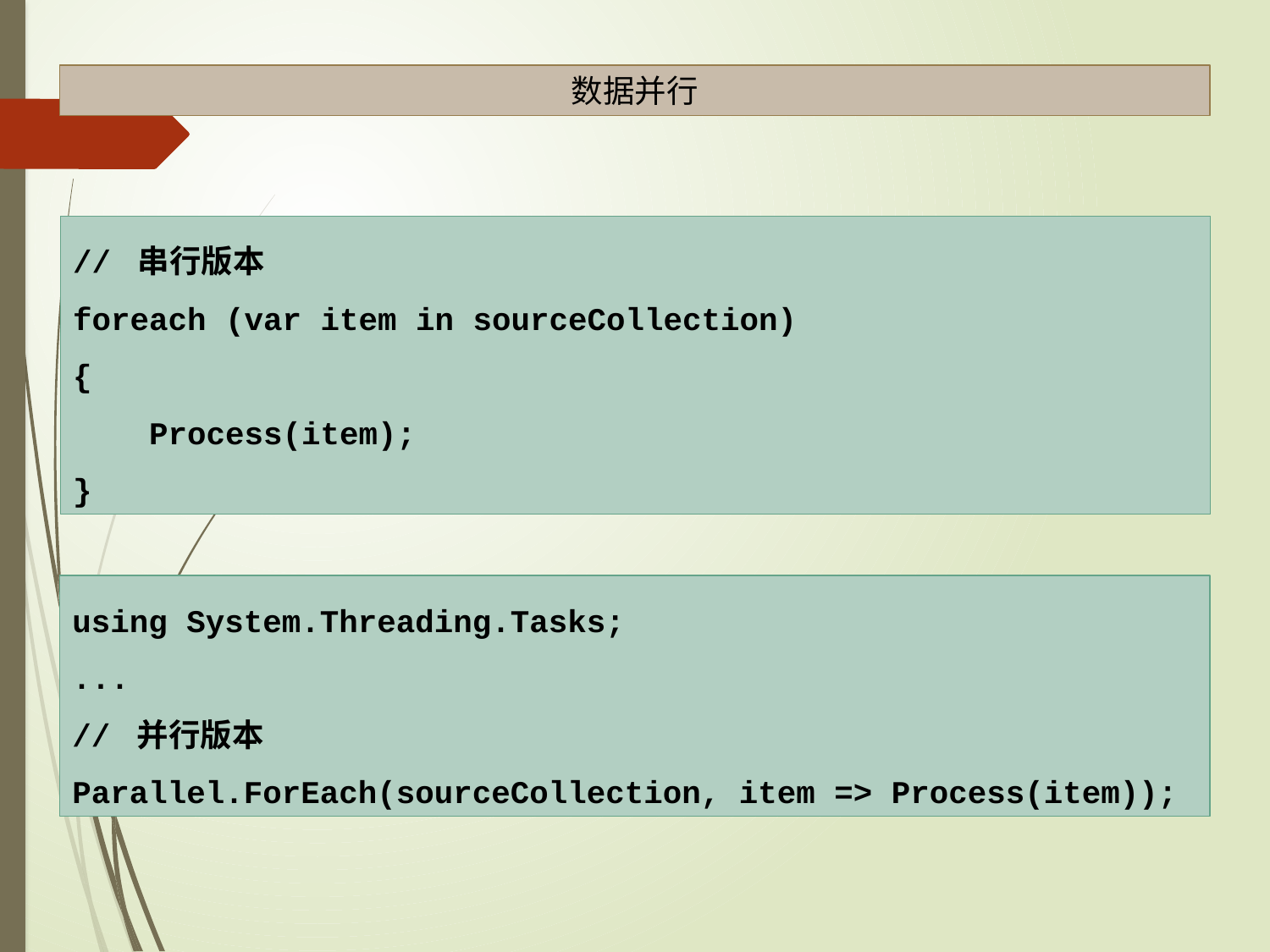

数据并行
// 串行版本
foreach (var item in sourceCollection)
{
    Process(item);
}
using System.Threading.Tasks;
...
// 并行版本
Parallel.ForEach(sourceCollection, item => Process(item));